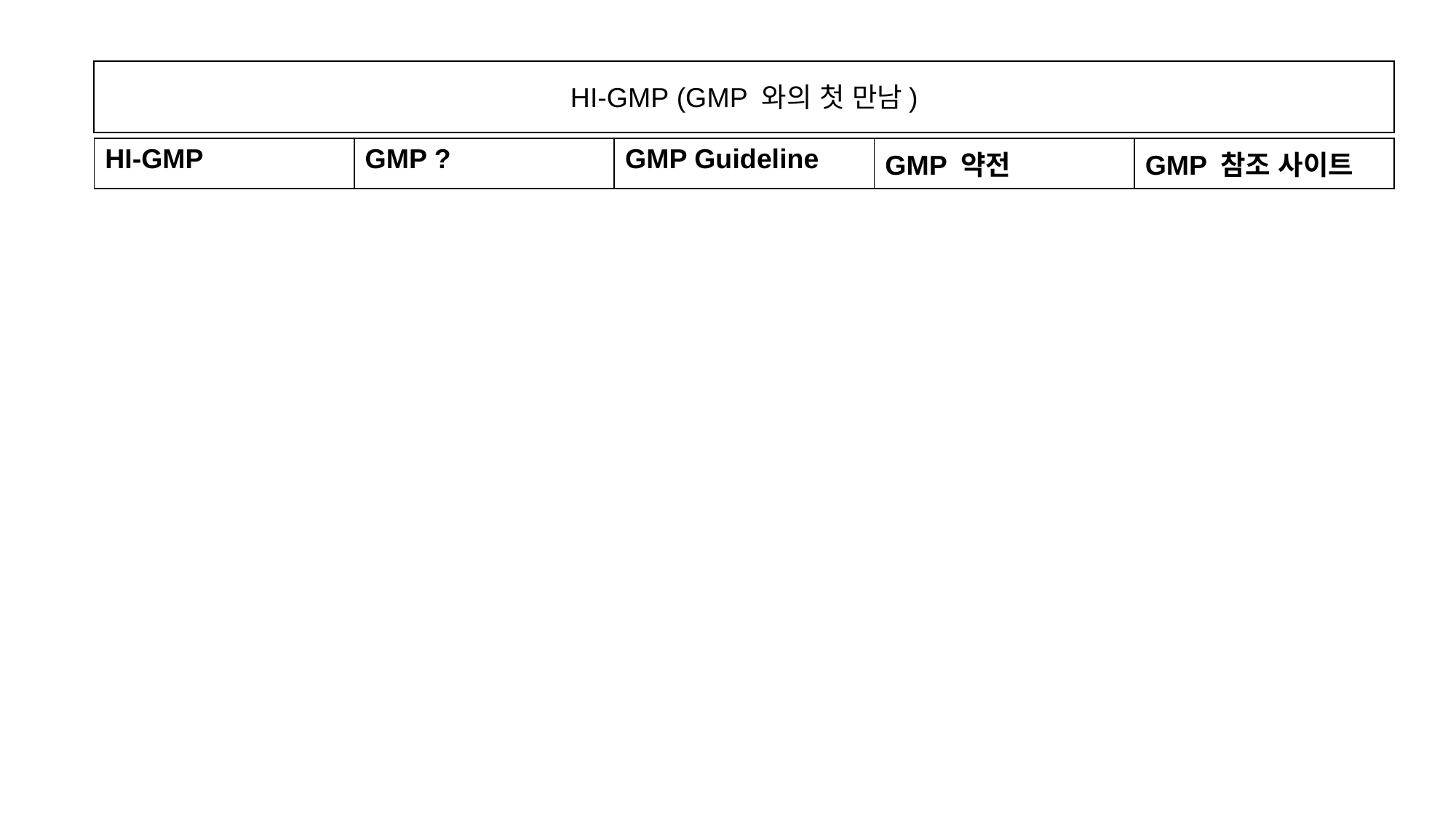

HI-GMP (GMP 와의 첫 만남)
| HI-GMP | GMP ? | GMP Guideline | GMP 약전 | GMP 참조 사이트 |
| --- | --- | --- | --- | --- |